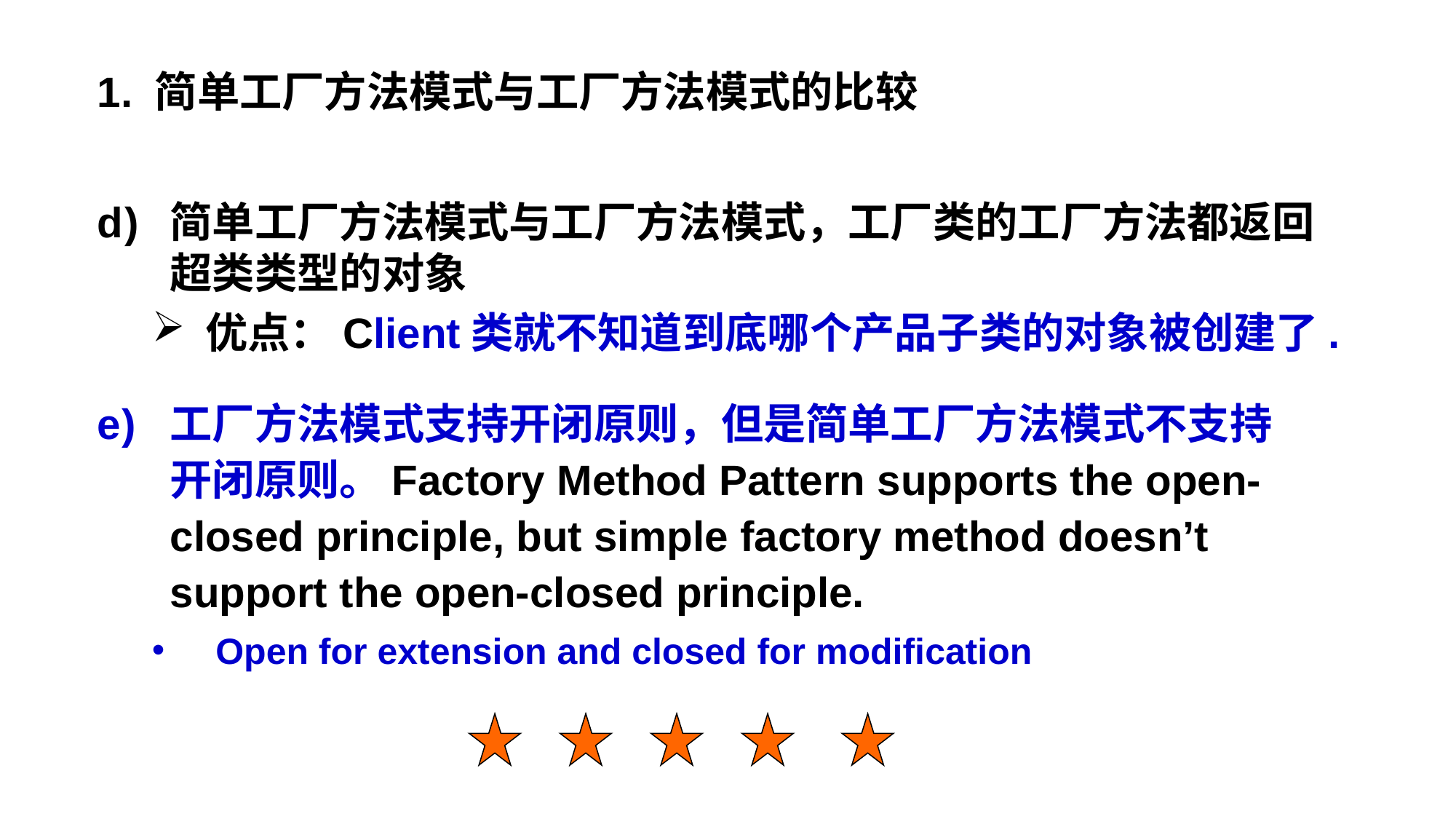

# 1. 简单工厂方法模式与工厂方法模式的比较
简单工厂方法模式与工厂方法模式，工厂类的工厂方法都返回超类类型的对象
 优点：Client类就不知道到底哪个产品子类的对象被创建了.
工厂方法模式支持开闭原则，但是简单工厂方法模式不支持开闭原则。Factory Method Pattern supports the open-closed principle, but simple factory method doesn’t support the open-closed principle.
Open for extension and closed for modification

41